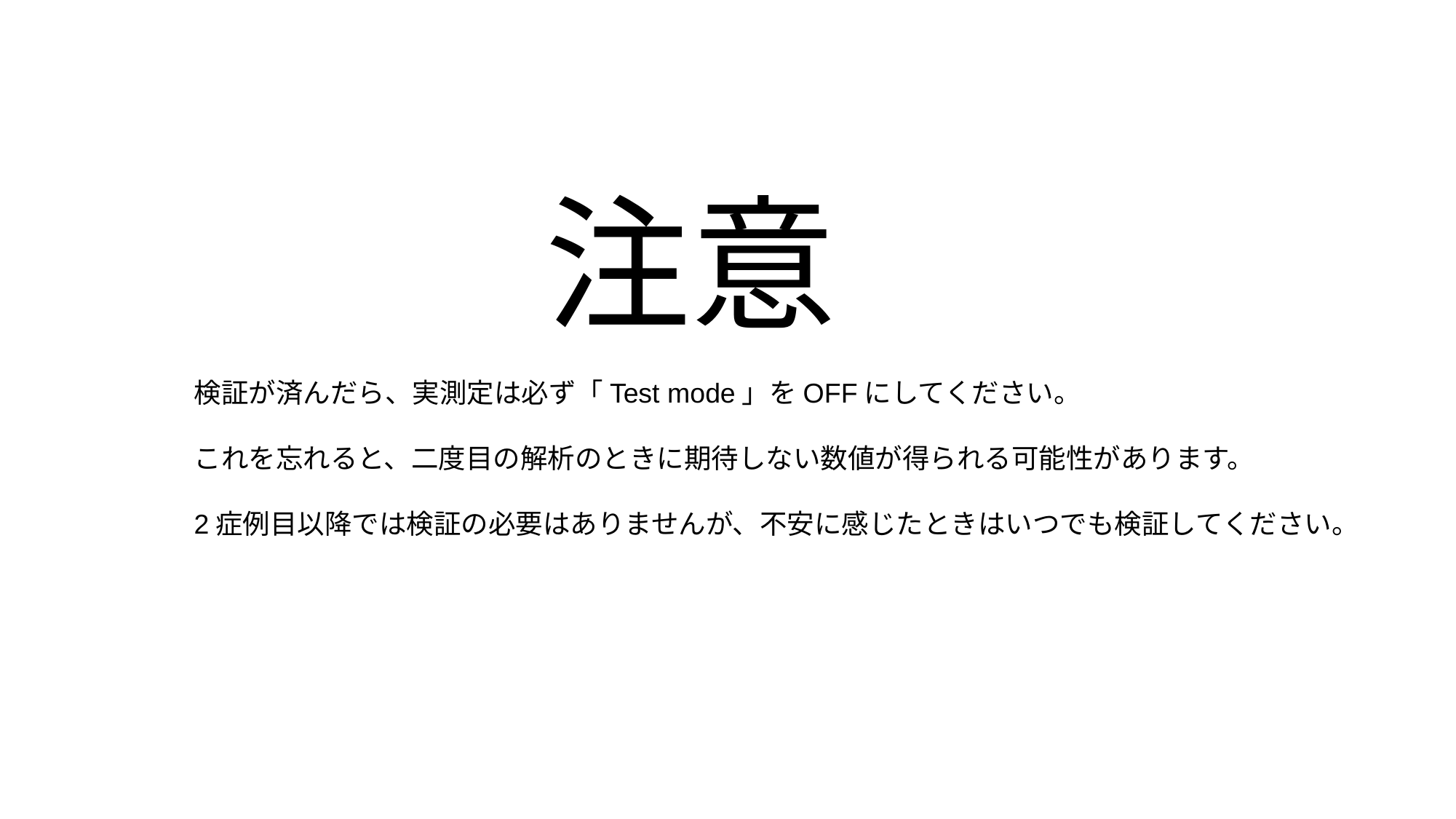

注意
検証が済んだら、実測定は必ず「Test mode」をOFFにしてください。

これを忘れると、二度目の解析のときに期待しない数値が得られる可能性があります。

2症例目以降では検証の必要はありませんが、不安に感じたときはいつでも検証してください。